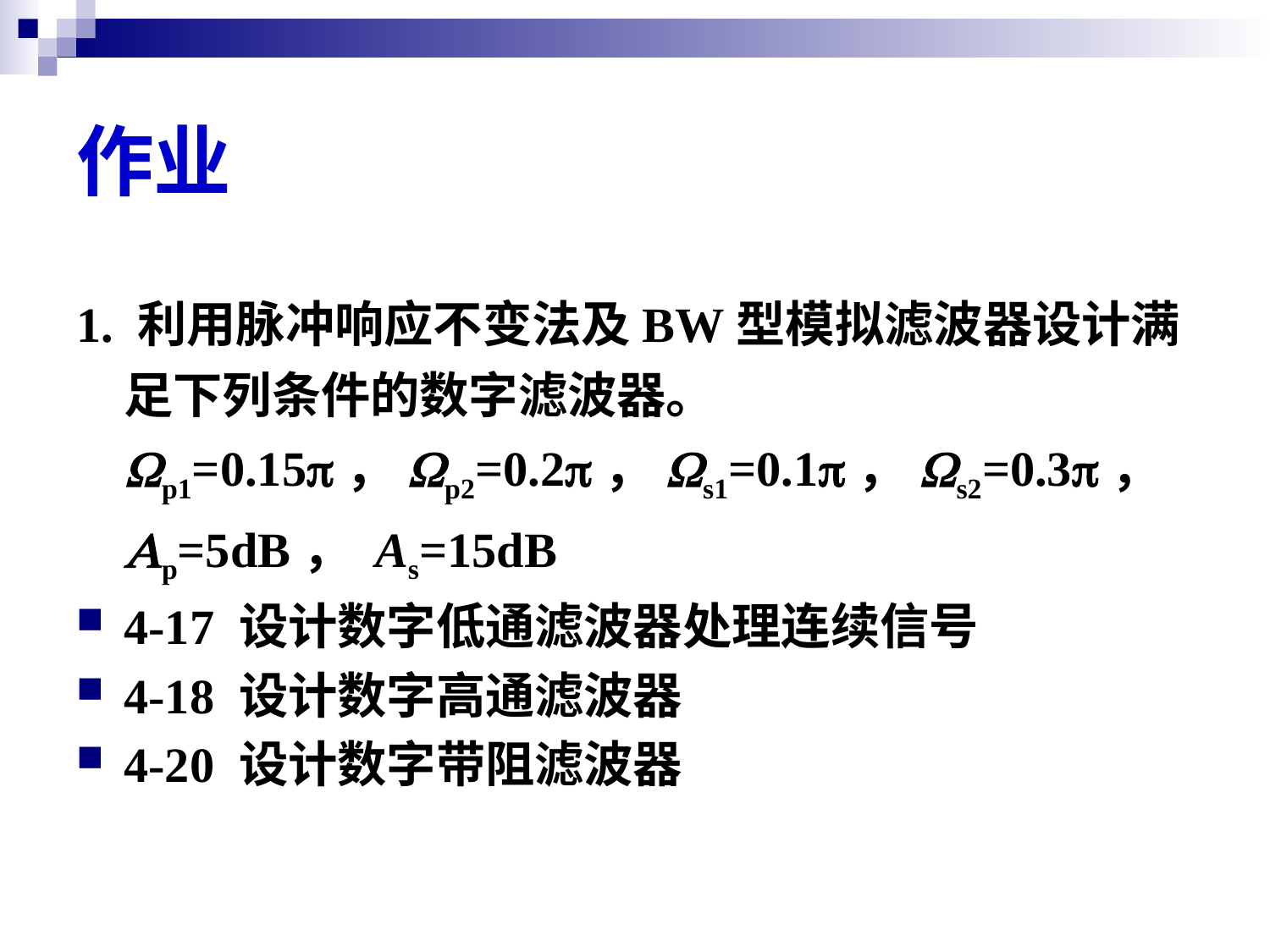

# 作业
1. 利用脉冲响应不变法及BW型模拟滤波器设计满足下列条件的数字滤波器。
	Ωp1=0.15π，Ωp2=0.2π，Ωs1=0.1π，Ωs2=0.3π，Αp=5dB， As=15dB
4-17 设计数字低通滤波器处理连续信号
4-18 设计数字高通滤波器
4-20 设计数字带阻滤波器